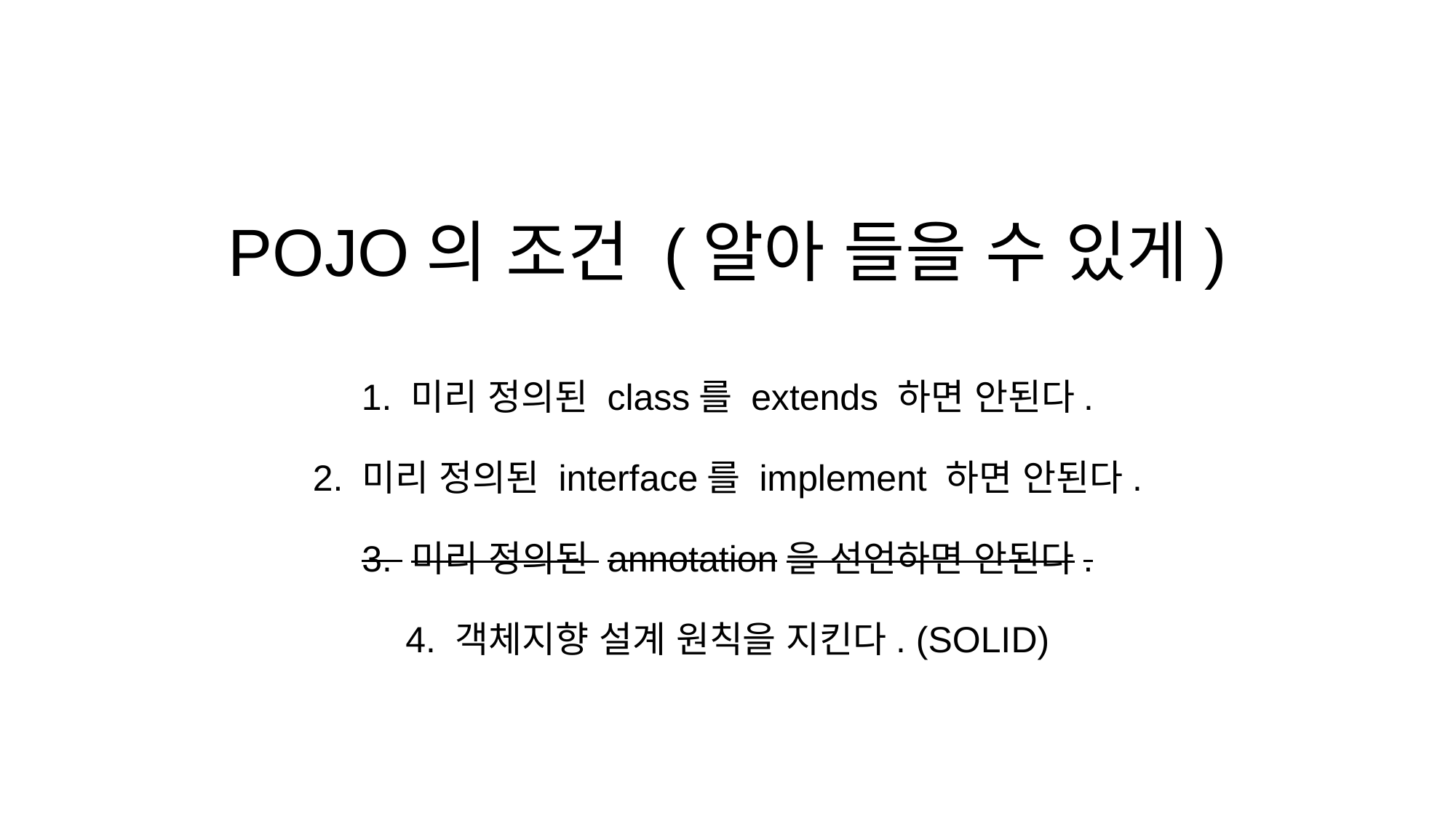

# POJO의 조건 (알아 들을 수 있게)
1. 미리 정의된 class를 extends 하면 안된다.
2. 미리 정의된 interface를 implement 하면 안된다.
3. 미리 정의된 annotation을 선언하면 안된다.
4. 객체지향 설계 원칙을 지킨다. (SOLID)